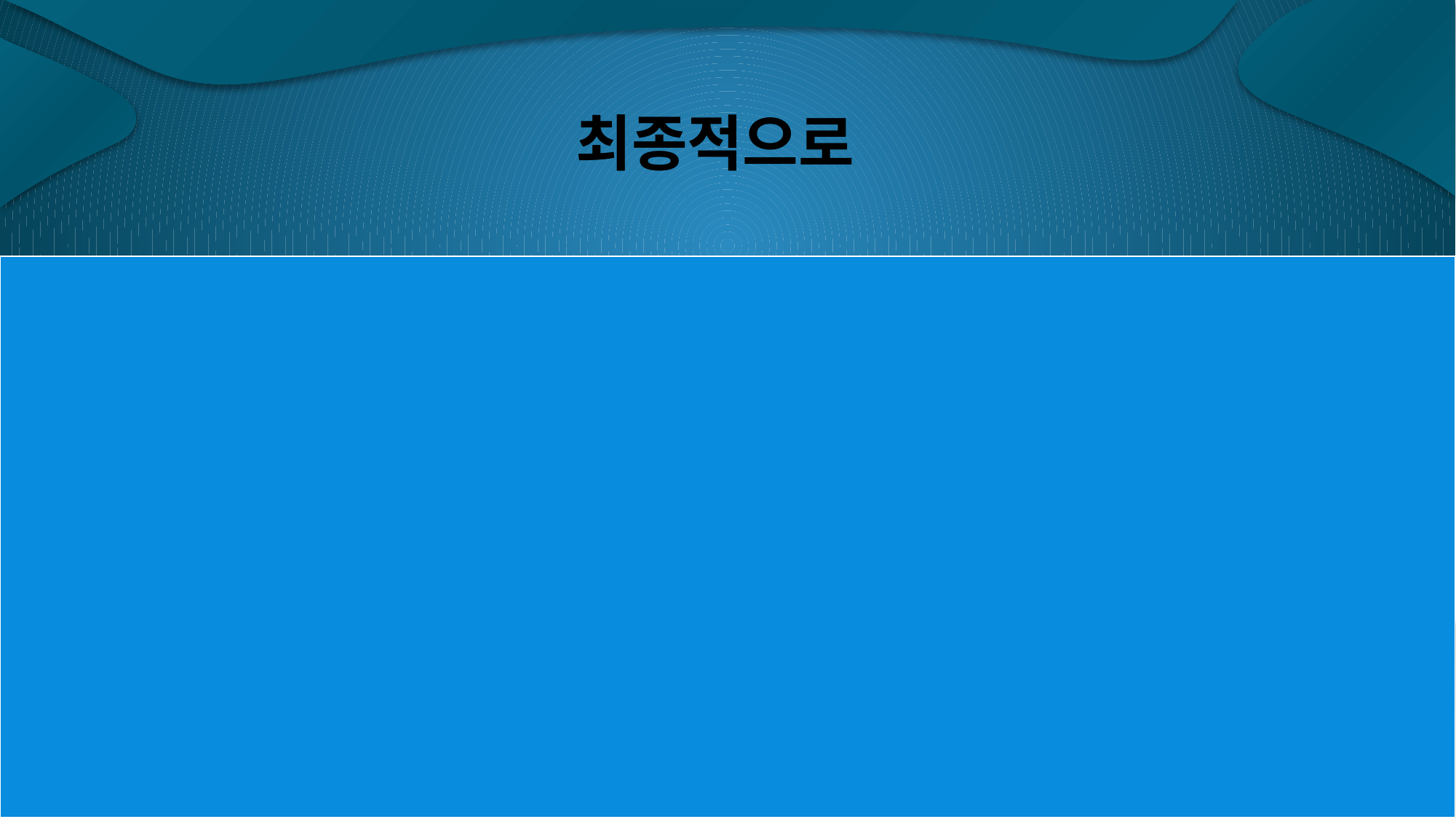

# 최종적으로
|  |
| --- |